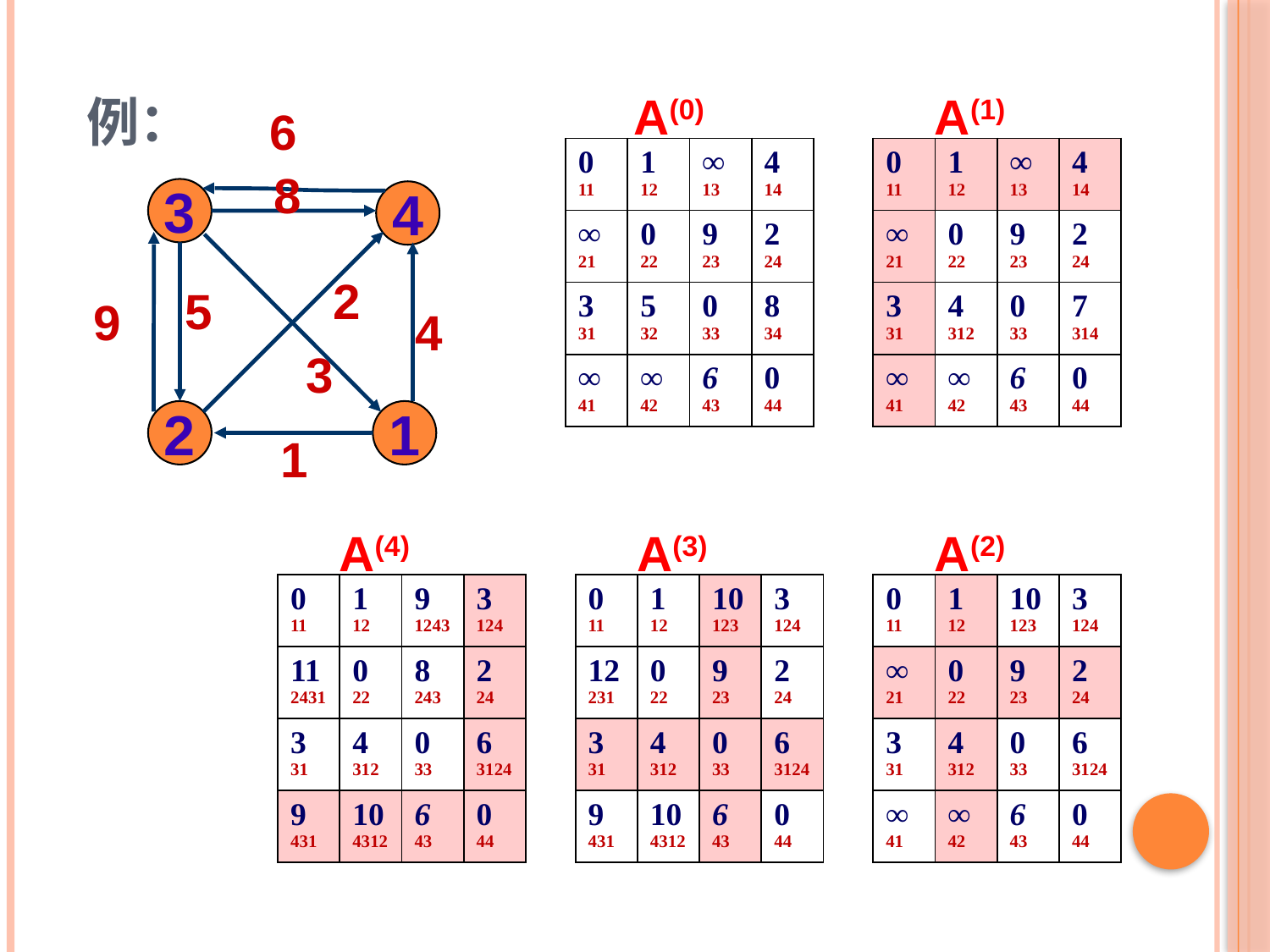

# 例：
A(0)
A(1)
6
8
3
4

2
5
9
4
3
2
1
1

| 0 11 | 1 12 | ∞ 13 | 4 14 |
| --- | --- | --- | --- |
| ∞ 21 | 0 22 | 9 23 | 2 24 |
| 3 31 | 5 32 | 0 33 | 8 34 |
| ∞ 41 | ∞ 42 | 6 43 | 0 44 |
| 0 11 | 1 12 | ∞ 13 | 4 14 |
| --- | --- | --- | --- |
| ∞ 21 | 0 22 | 9 23 | 2 24 |
| 3 31 | 4 312 | 0 33 | 7 314 |
| ∞ 41 | ∞ 42 | 6 43 | 0 44 |
A(4)
A(3)
A(2)
| 0 11 | 1 12 | 9 1243 | 3 124 |
| --- | --- | --- | --- |
| 11 2431 | 0 22 | 8 243 | 2 24 |
| 3 31 | 4 312 | 0 33 | 6 3124 |
| 9 431 | 10 4312 | 6 43 | 0 44 |
| 0 11 | 1 12 | 10 123 | 3 124 |
| --- | --- | --- | --- |
| 12 231 | 0 22 | 9 23 | 2 24 |
| 3 31 | 4 312 | 0 33 | 6 3124 |
| 9 431 | 10 4312 | 6 43 | 0 44 |
| 0 11 | 1 12 | 10 123 | 3 124 |
| --- | --- | --- | --- |
| ∞ 21 | 0 22 | 9 23 | 2 24 |
| 3 31 | 4 312 | 0 33 | 6 3124 |
| ∞ 41 | ∞ 42 | 6 43 | 0 44 |